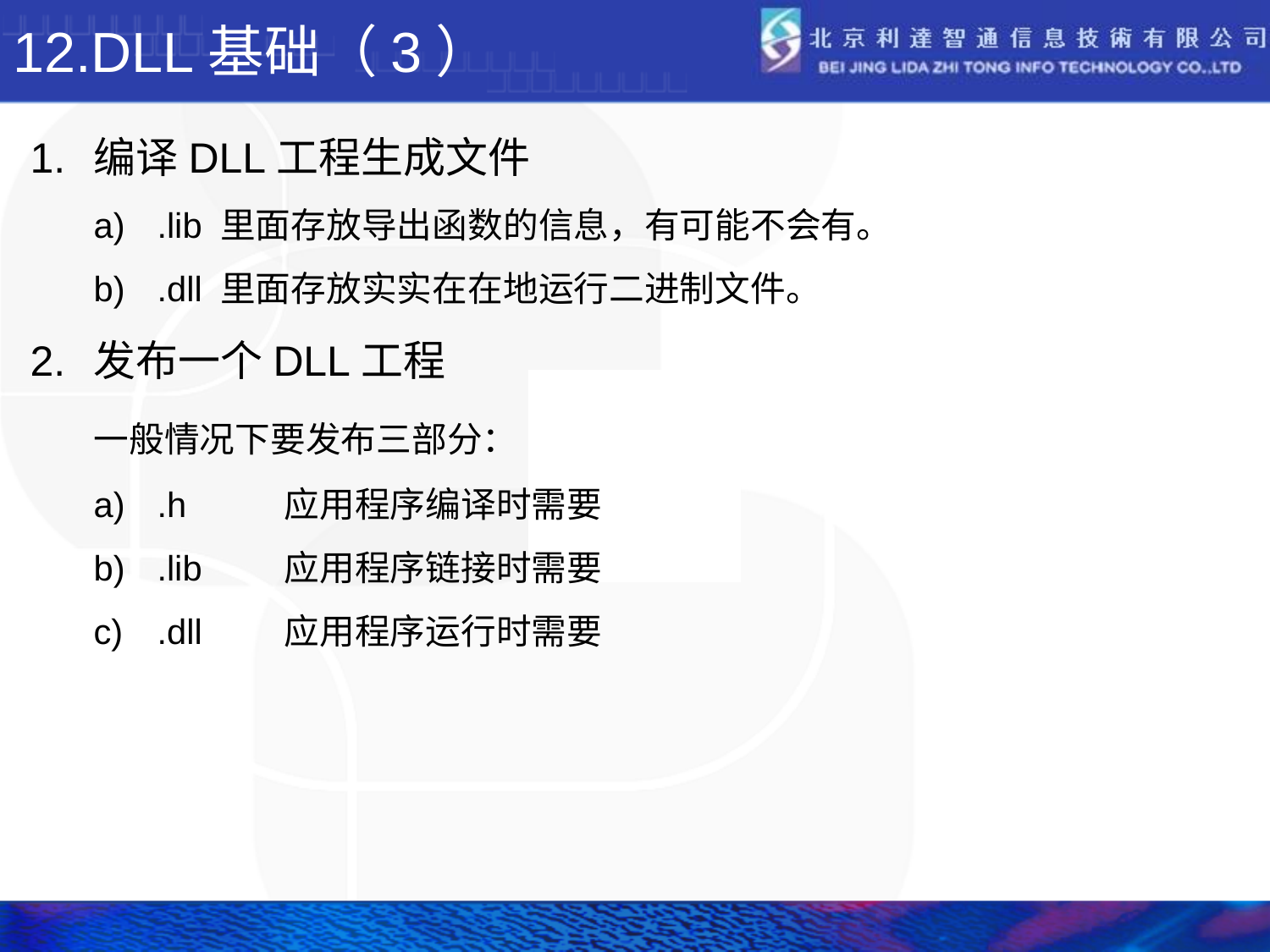

# DLL基础（3）
编译DLL工程生成文件
.lib 里面存放导出函数的信息，有可能不会有。
.dll 里面存放实实在在地运行二进制文件。
发布一个DLL工程
	一般情况下要发布三部分：
.h	应用程序编译时需要
.lib 	应用程序链接时需要
.dll 	应用程序运行时需要